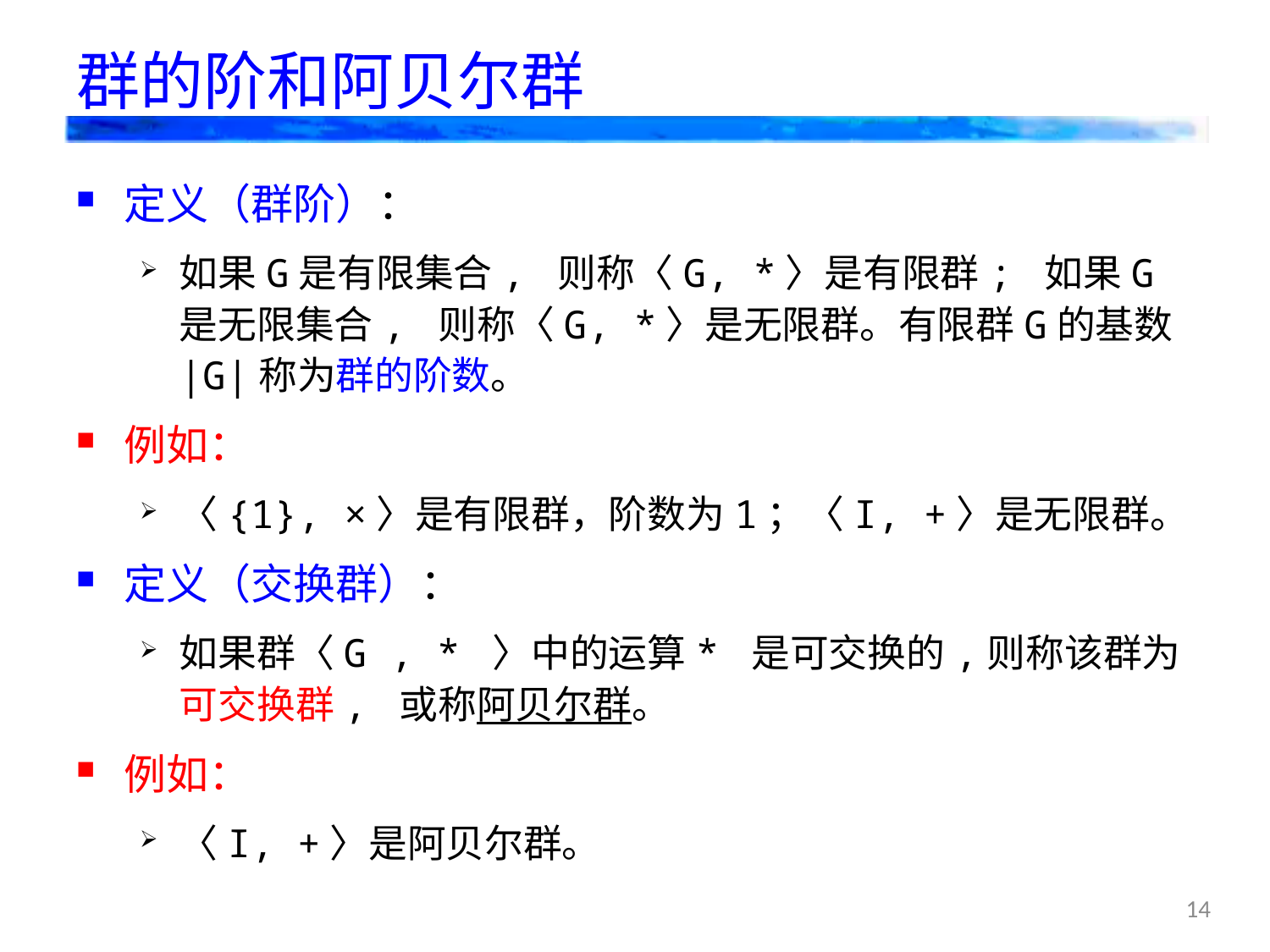

# 群的阶和阿贝尔群
定义（群阶）：
如果G是有限集合, 则称〈G, *〉是有限群; 如果G是无限集合, 则称〈G, *〉是无限群。有限群G的基数|G|称为群的阶数。
例如：
〈{1}, ×〉是有限群，阶数为1；〈I, +〉是无限群。
定义（交换群）：
如果群〈G , * 〉中的运算* 是可交换的,则称该群为可交换群, 或称阿贝尔群。
例如：
〈I, +〉是阿贝尔群。
14